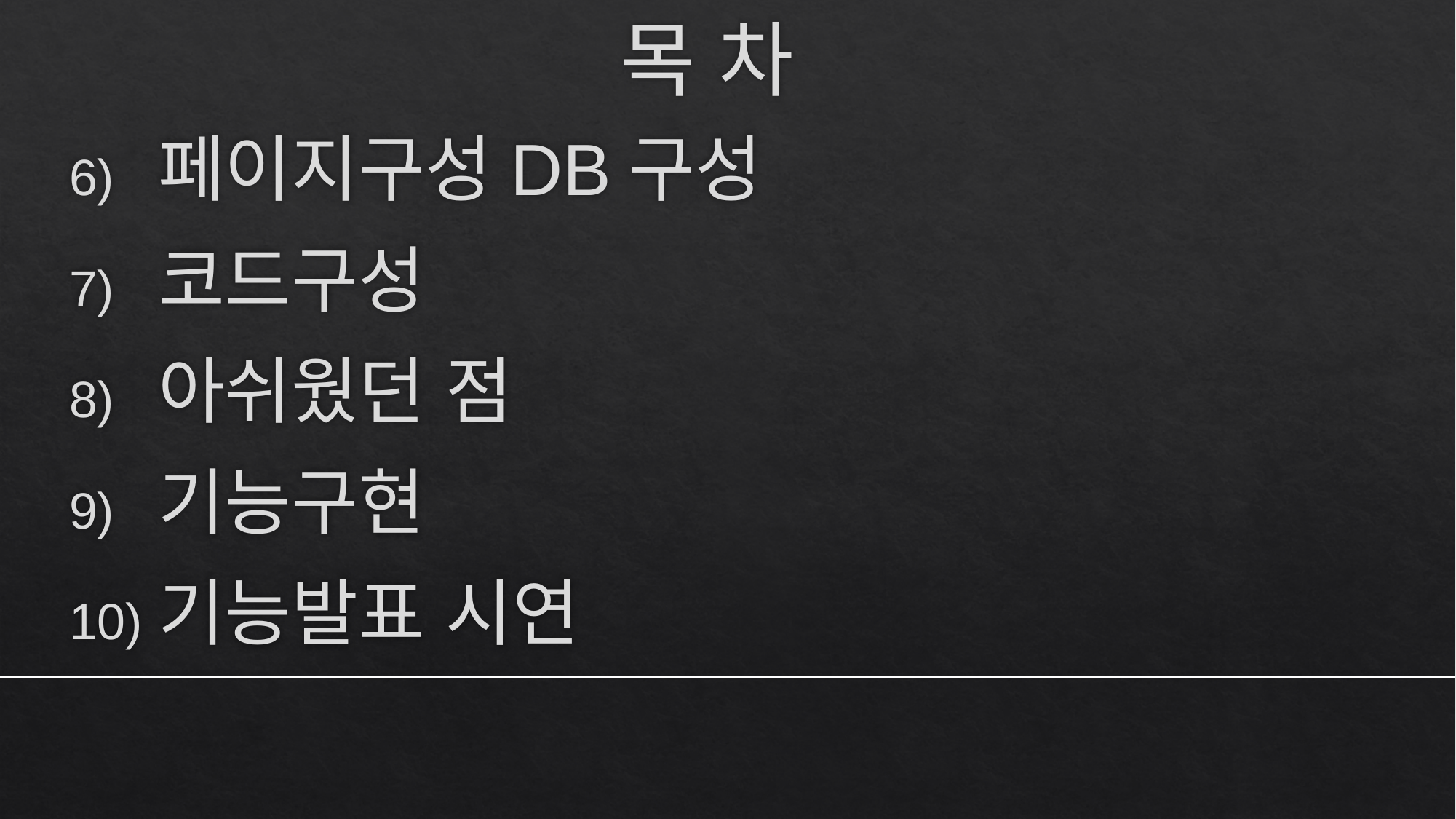

# 목 차
페이지구성DB구성
코드구성
아쉬웠던 점
기능구현
기능발표 시연